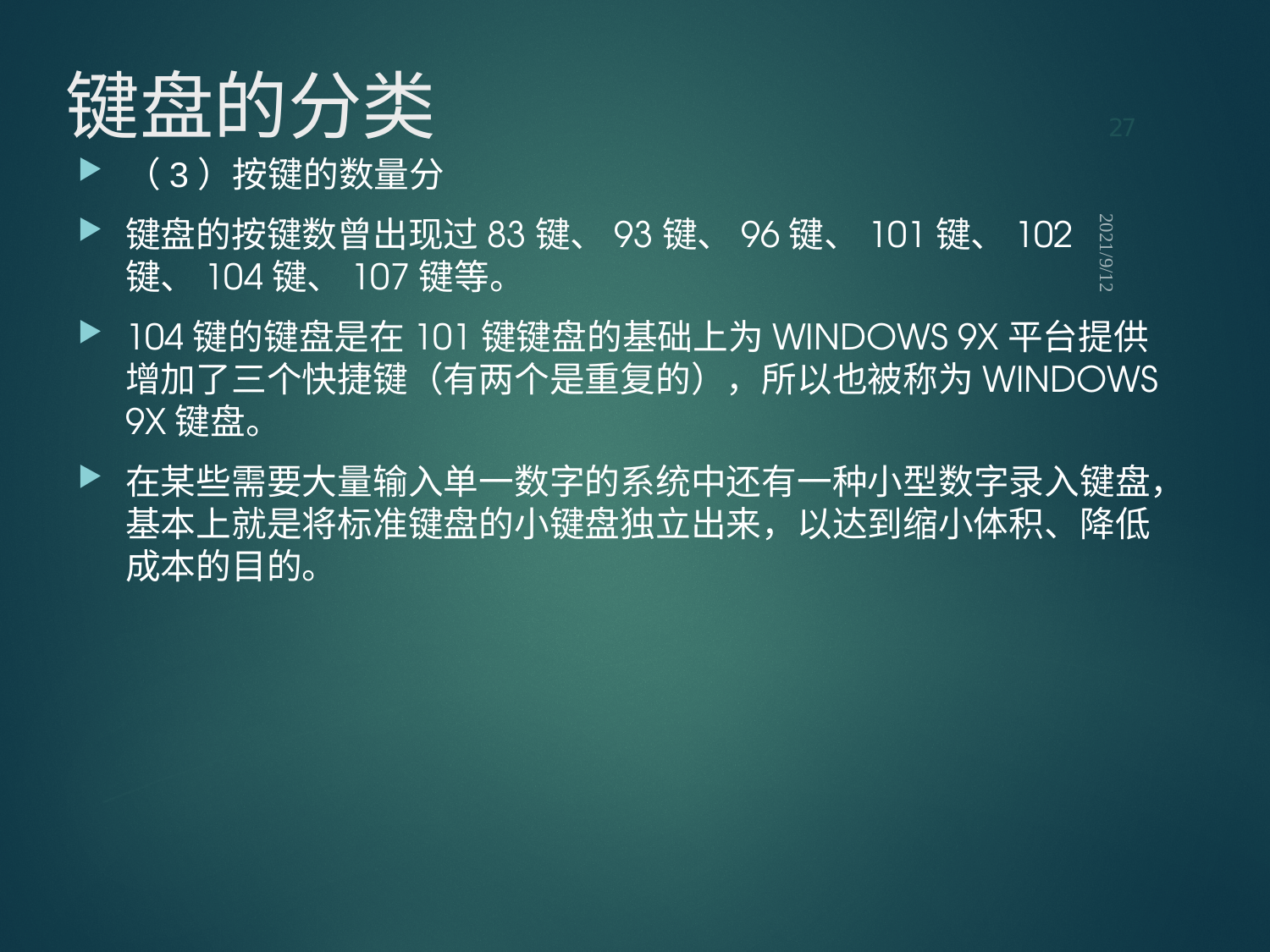

27
# 键盘的分类
（3）按键的数量分
键盘的按键数曾出现过83键、93键、96键、101键、102键、104键、107键等。
104键的键盘是在101键键盘的基础上为WINDOWS 9X平台提供增加了三个快捷键（有两个是重复的），所以也被称为WINDOWS 9X键盘。
在某些需要大量输入单一数字的系统中还有一种小型数字录入键盘，基本上就是将标准键盘的小键盘独立出来，以达到缩小体积、降低成本的目的。

2021/9/12